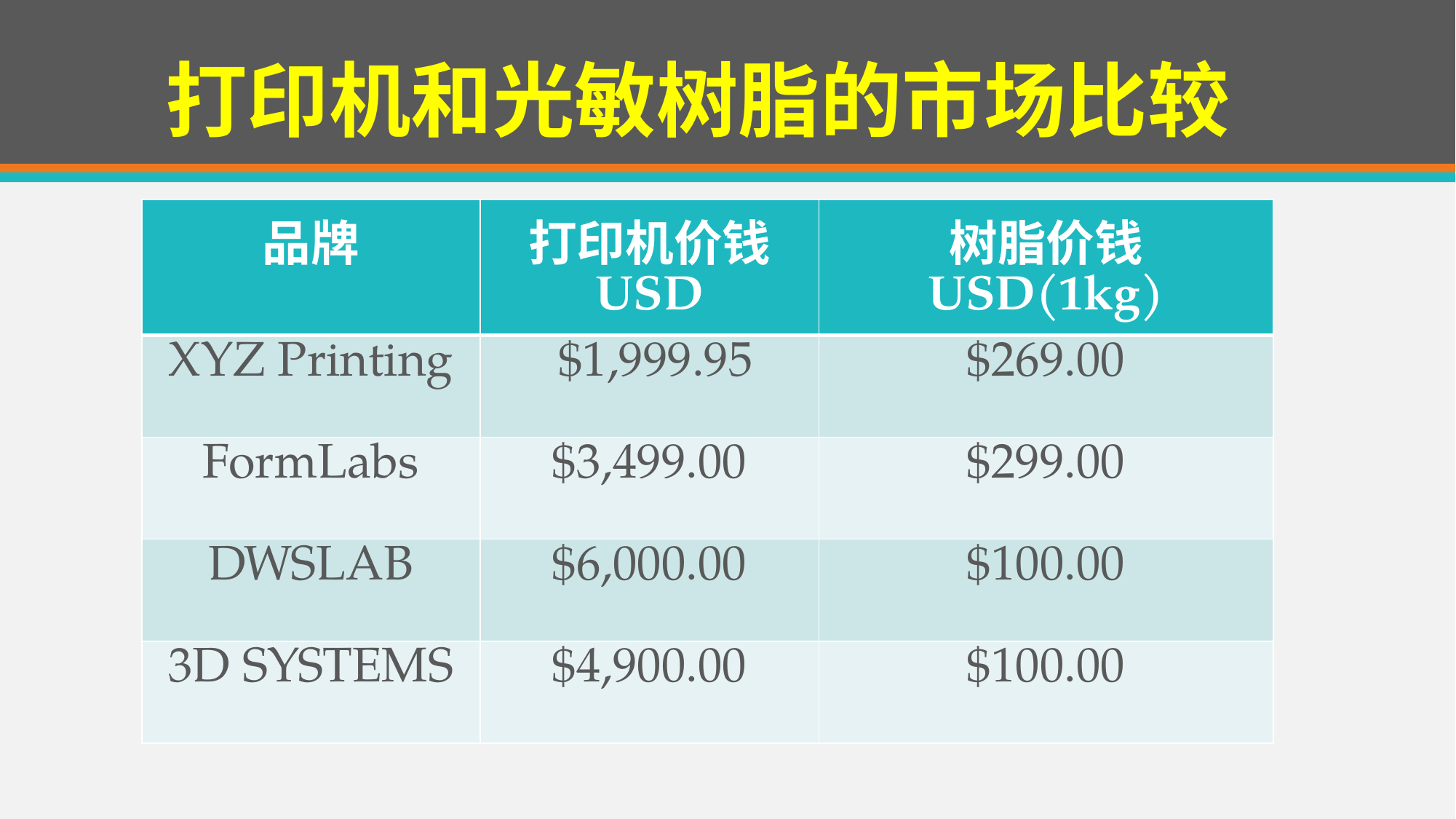

# 打印机和光敏树脂的市场比较
| 品牌 | 打印机价钱 USD | 树脂价钱 USD(1kg) |
| --- | --- | --- |
| XYZ Printing | $1,999.95 | $269.00 |
| FormLabs | $3,499.00 | $299.00 |
| DWSLAB | $6,000.00 | $100.00 |
| 3D SYSTEMS | $4,900.00 | $100.00 |